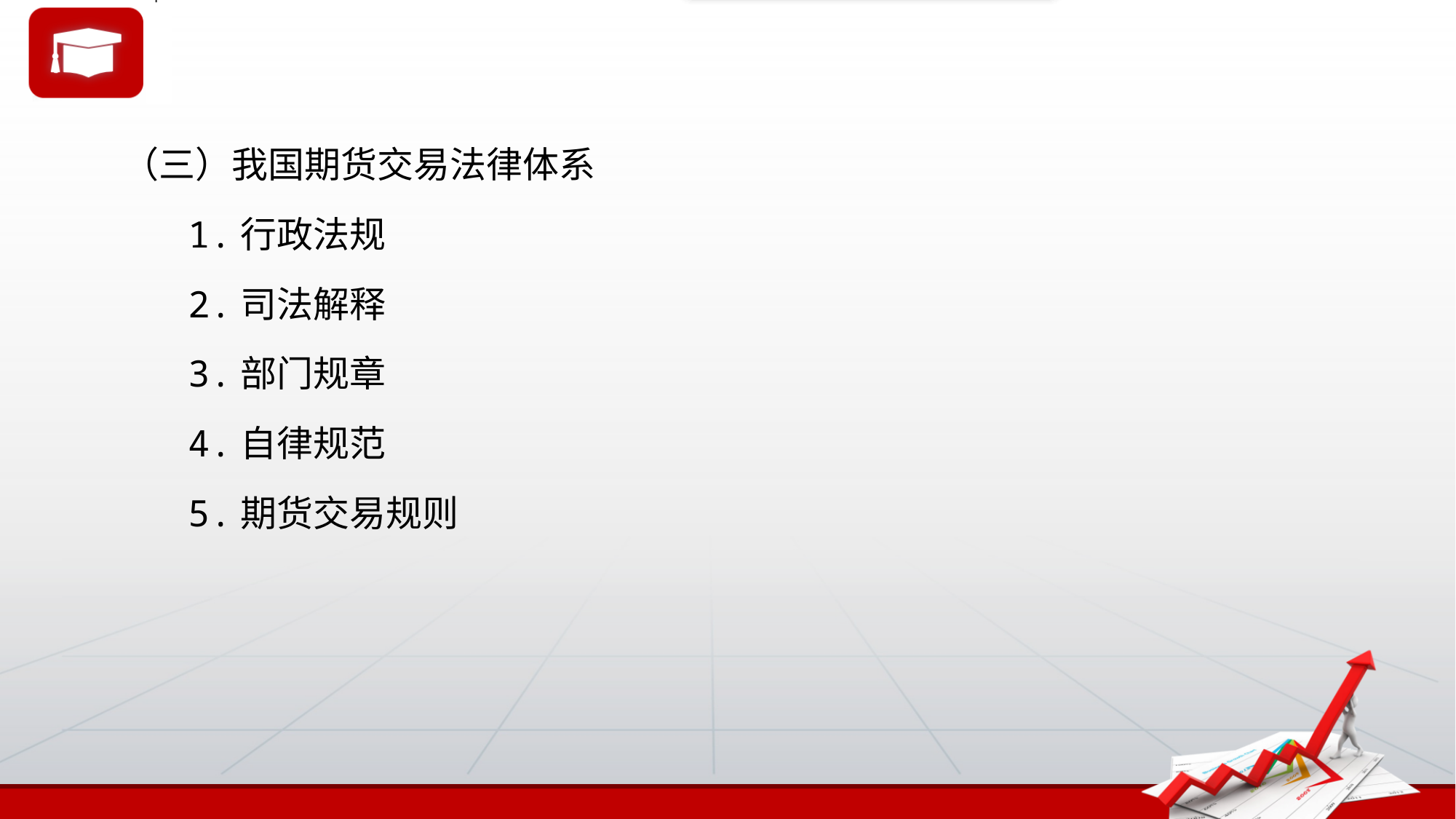

（三）我国期货交易法律体系
   1.行政法规
   2.司法解释
   3.部门规章
   4.自律规范
   5.期货交易规则